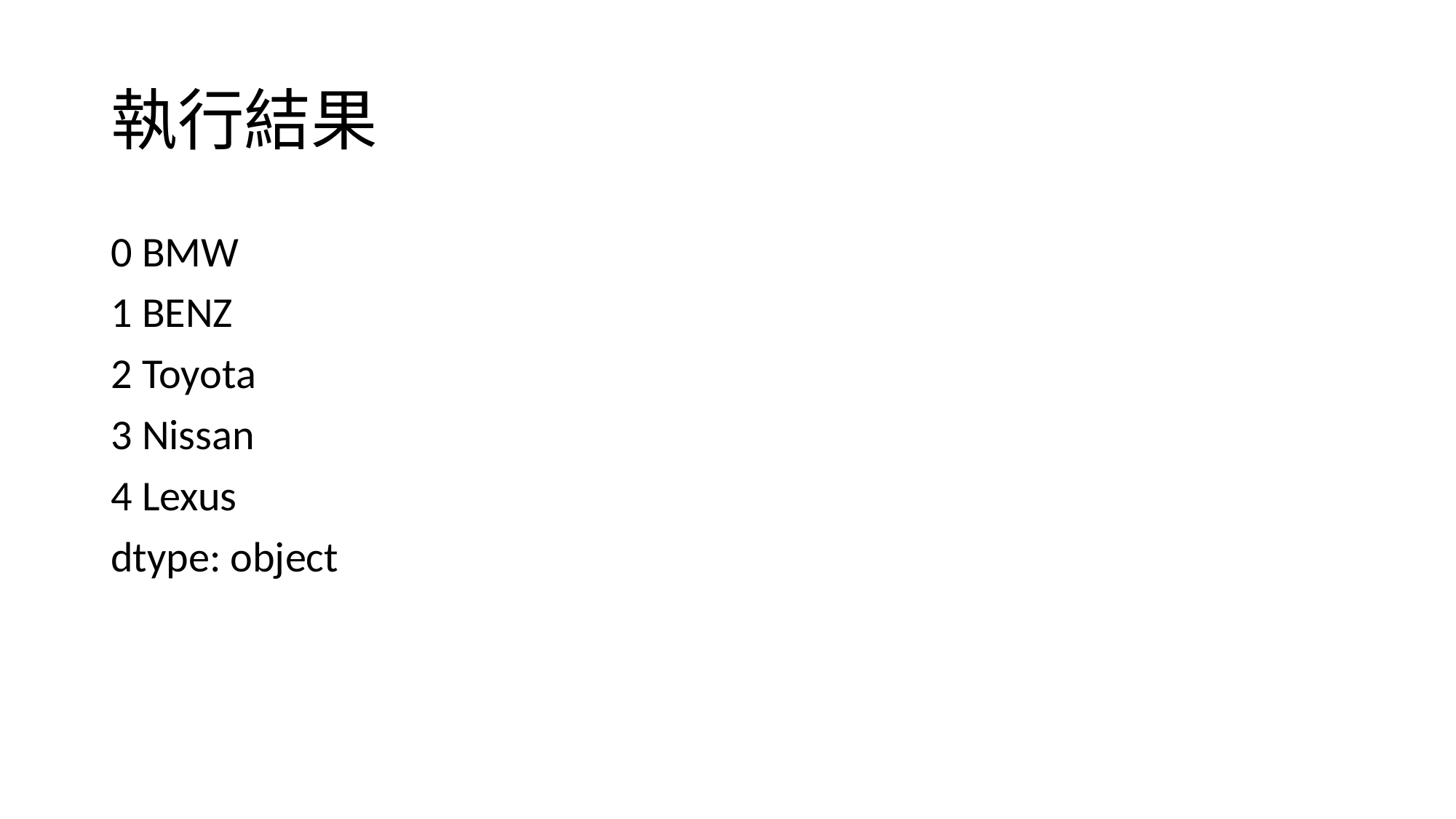

# 執行結果
0 BMW
1 BENZ
2 Toyota
3 Nissan
4 Lexus
dtype: object